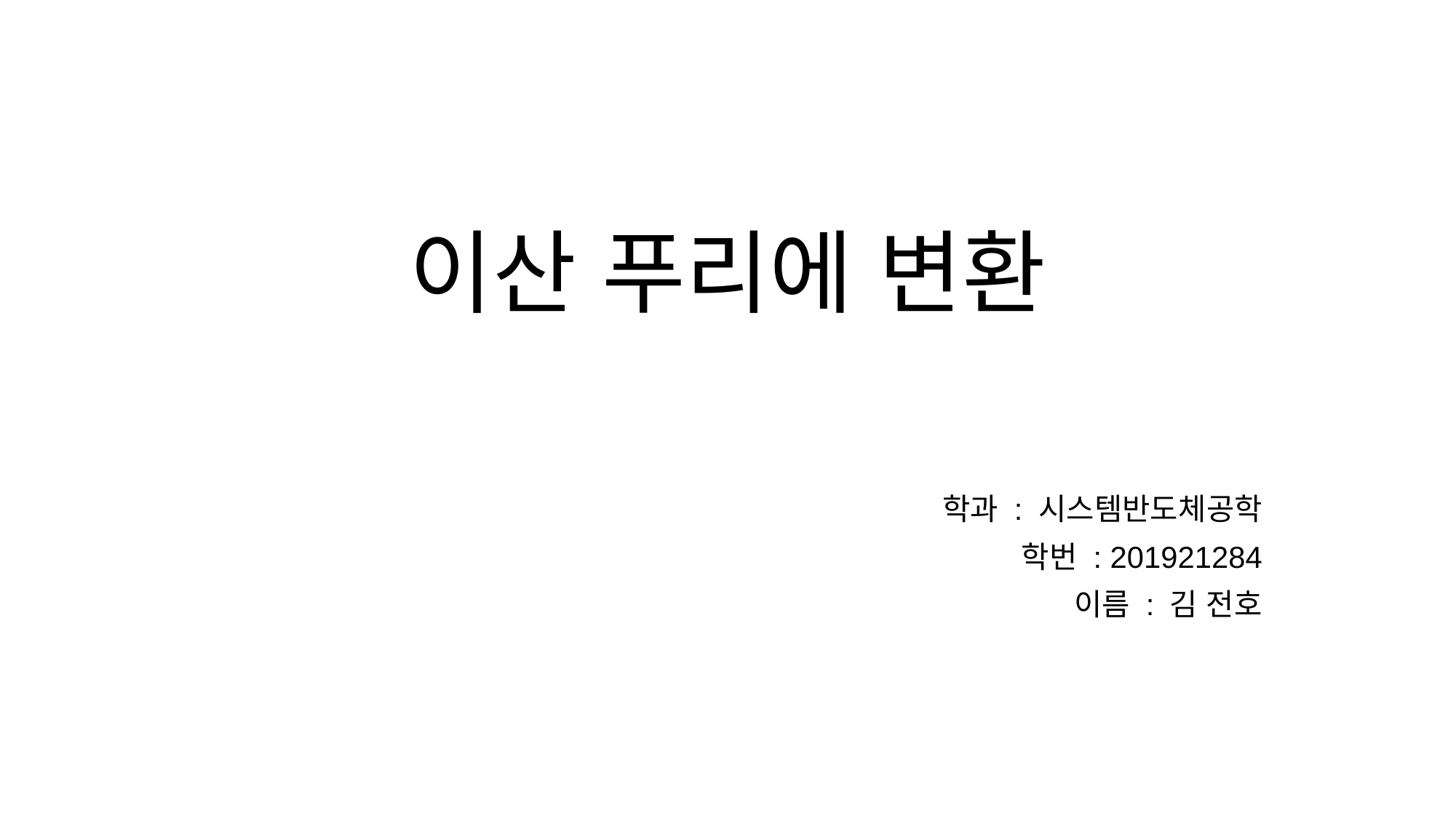

# 이산 푸리에 변환
학과 : 시스템반도체공학
학번 : 201921284
이름 : 김 전호